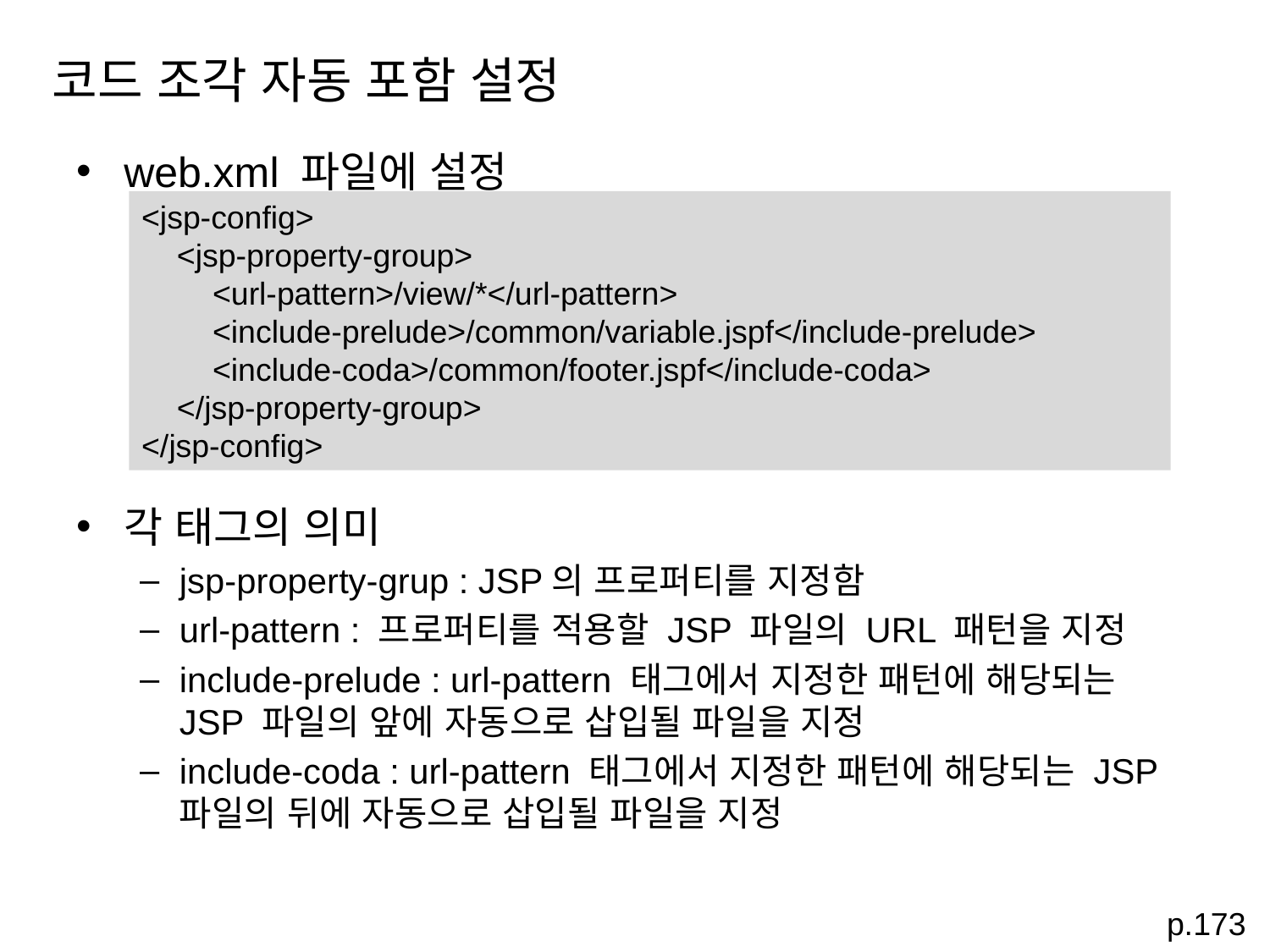

# 코드 조각 자동 포함 설정
web.xml 파일에 설정

각 태그의 의미
jsp-property-grup : JSP의 프로퍼티를 지정함
url-pattern : 프로퍼티를 적용할 JSP 파일의 URL 패턴을 지정
include-prelude : url-pattern 태그에서 지정한 패턴에 해당되는 JSP 파일의 앞에 자동으로 삽입될 파일을 지정
include-coda : url-pattern 태그에서 지정한 패턴에 해당되는 JSP 파일의 뒤에 자동으로 삽입될 파일을 지정

<jsp-config>
    <jsp-property-group>
        <url-pattern>/view/*</url-pattern>
        <include-prelude>/common/variable.jspf</include-prelude>
        <include-coda>/common/footer.jspf</include-coda>
    </jsp-property-group>
</jsp-config>
p.173